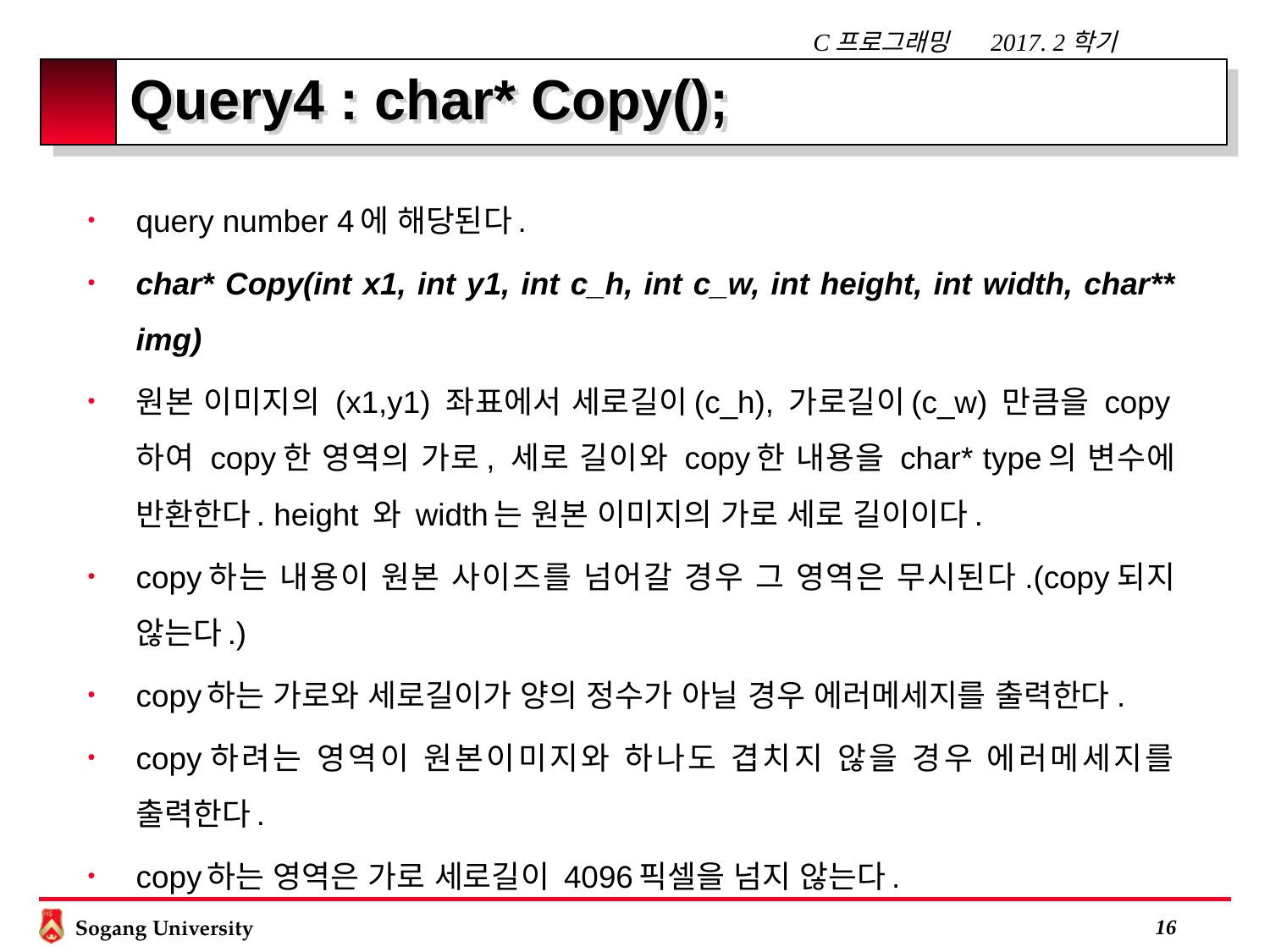

# Query4 : char* Copy();
query number 4에 해당된다.
char* Copy(int x1, int y1, int c_h, int c_w, int height, int width, char** img)
원본 이미지의 (x1,y1) 좌표에서 세로길이(c_h), 가로길이(c_w) 만큼을 copy하여 copy한 영역의 가로, 세로 길이와 copy한 내용을 char* type의 변수에 반환한다. height 와 width는 원본 이미지의 가로 세로 길이이다.
copy하는 내용이 원본 사이즈를 넘어갈 경우 그 영역은 무시된다.(copy되지 않는다.)
copy하는 가로와 세로길이가 양의 정수가 아닐 경우 에러메세지를 출력한다.
copy하려는 영역이 원본이미지와 하나도 겹치지 않을 경우 에러메세지를 출력한다.
copy하는 영역은 가로 세로길이 4096픽셀을 넘지 않는다.

 16